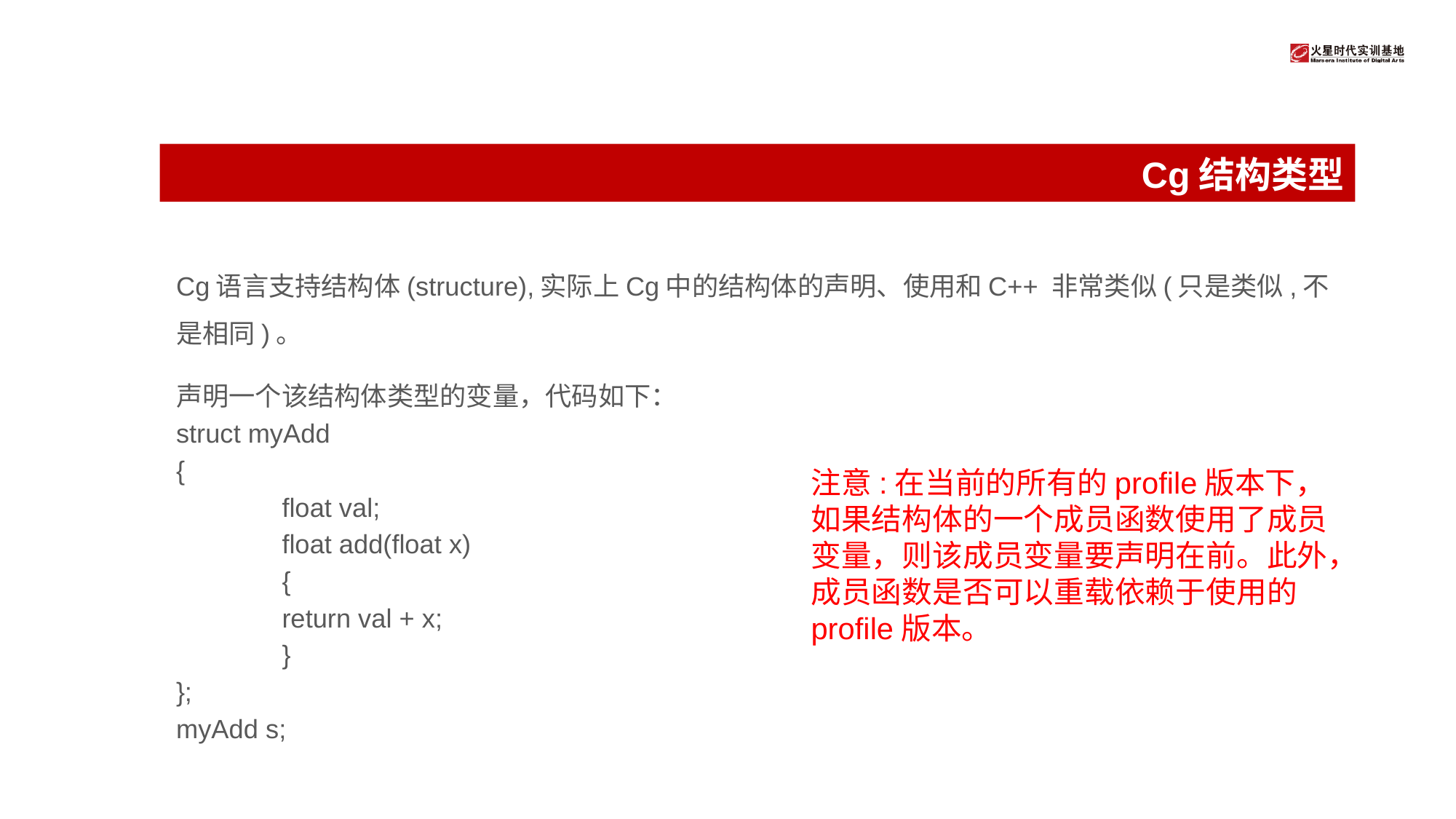

# Cg结构类型
Cg语言支持结构体(structure),实际上Cg中的结构体的声明、使用和C++ 非常类似(只是类似,不是相同)。
声明一个该结构体类型的变量，代码如下：
struct myAdd
{
	float val;
	float add(float x)
	{
		return val + x;
	}
};
myAdd s;
注意:在当前的所有的profile版本下，如果结构体的一个成员函数使用了成员变量，则该成员变量要声明在前。此外，成员函数是否可以重载依赖于使用的profile版本。